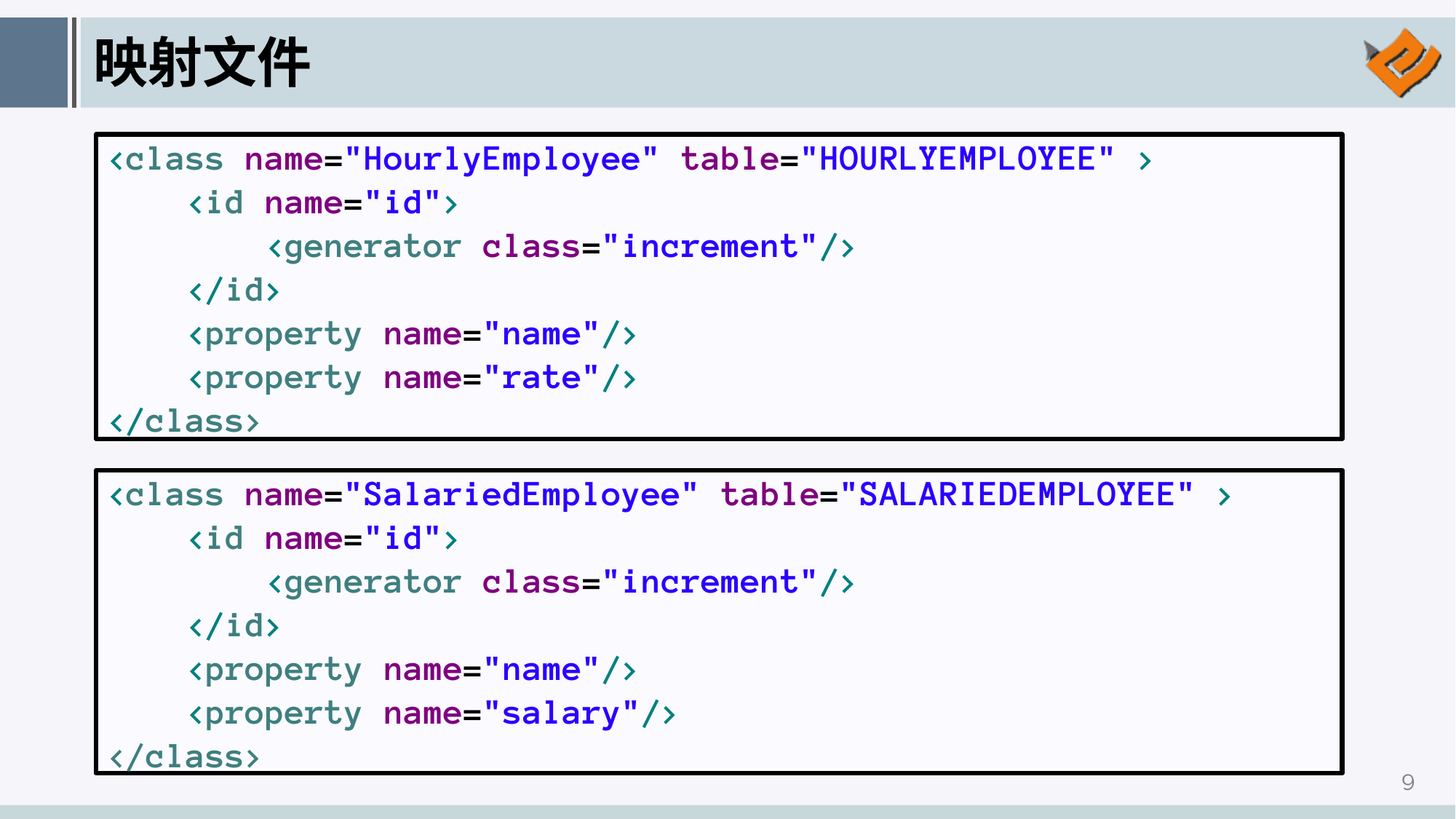

# 映射文件
<class name="HourlyEmployee" table="HOURLYEMPLOYEE" >
    <id name="id">
        <generator class="increment"/>
    </id>
    <property name="name"/>
    <property name="rate"/>
</class>
<class name="SalariedEmployee" table="SALARIEDEMPLOYEE" >
    <id name="id">
        <generator class="increment"/>
    </id>
    <property name="name"/>
    <property name="salary"/>
</class>